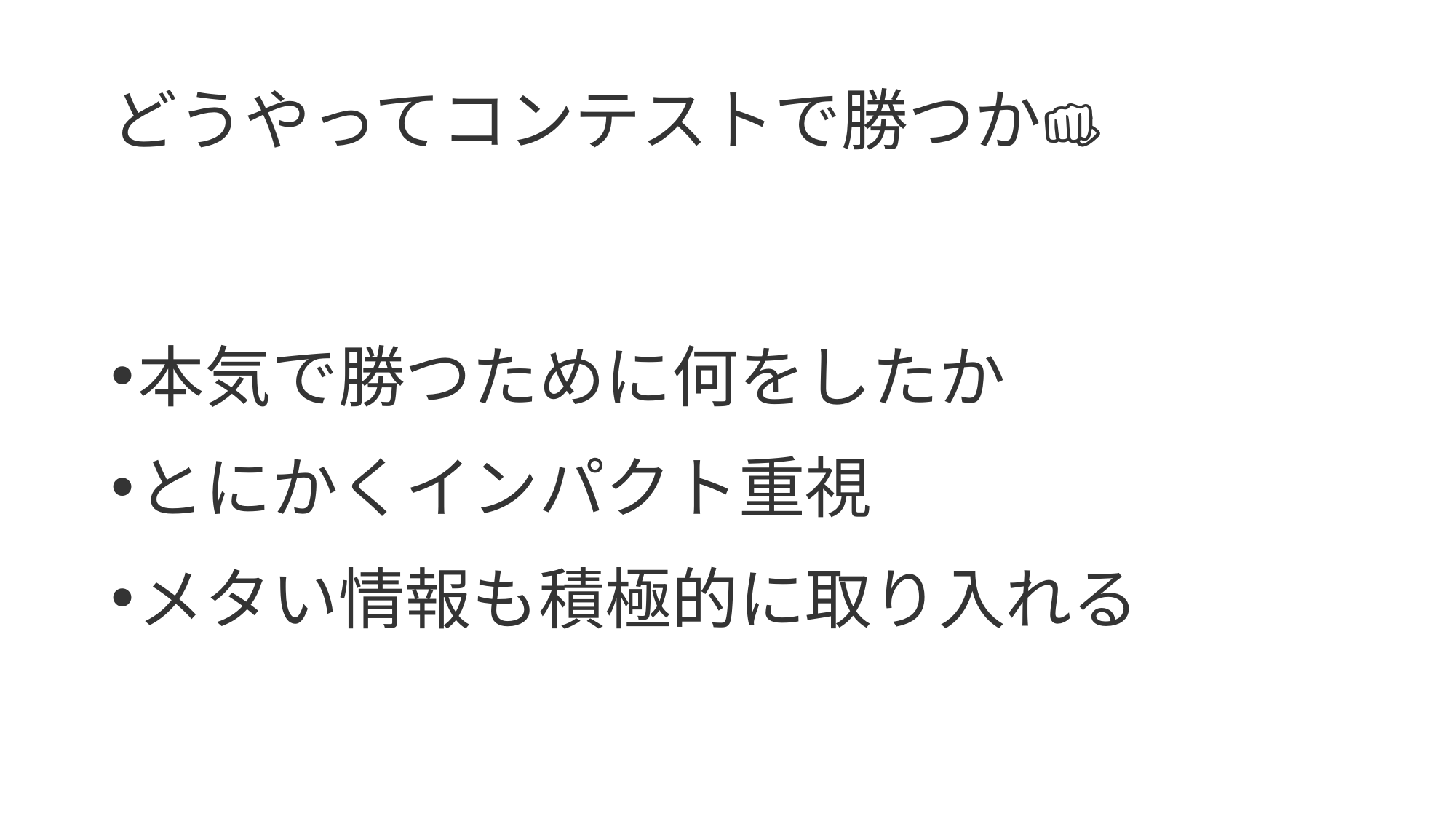

# どうやってコンテストで勝つか👊
本気で勝つために何をしたか
とにかくインパクト重視
メタい情報も積極的に取り入れる